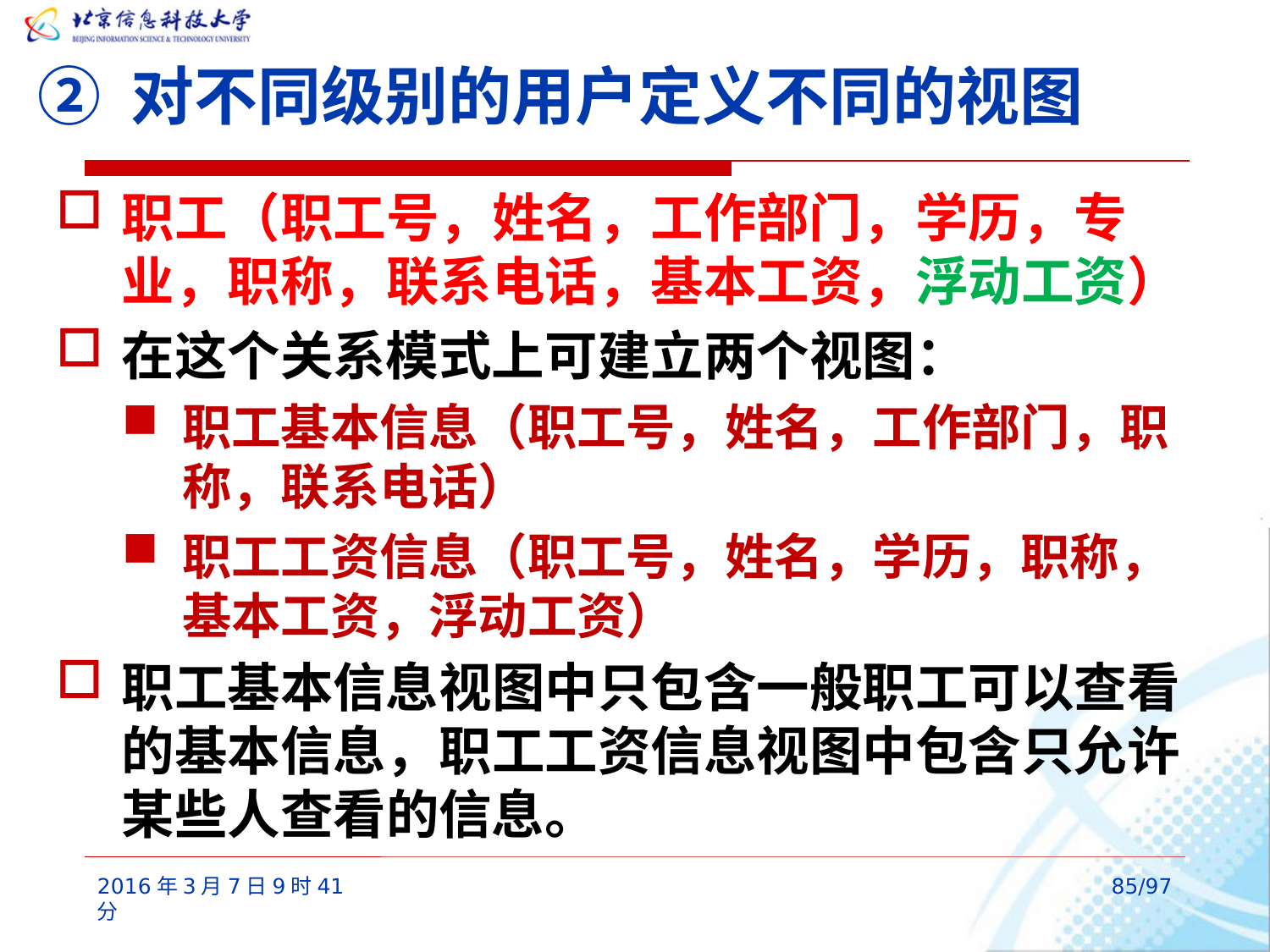

# ② 对不同级别的用户定义不同的视图
职工（职工号，姓名，工作部门，学历，专业，职称，联系电话，基本工资，浮动工资）
在这个关系模式上可建立两个视图：
职工基本信息（职工号，姓名，工作部门，职称，联系电话）
职工工资信息（职工号，姓名，学历，职称，基本工资，浮动工资）
职工基本信息视图中只包含一般职工可以查看的基本信息，职工工资信息视图中包含只允许某些人查看的信息。
2016年3月7日9时41分
85/97